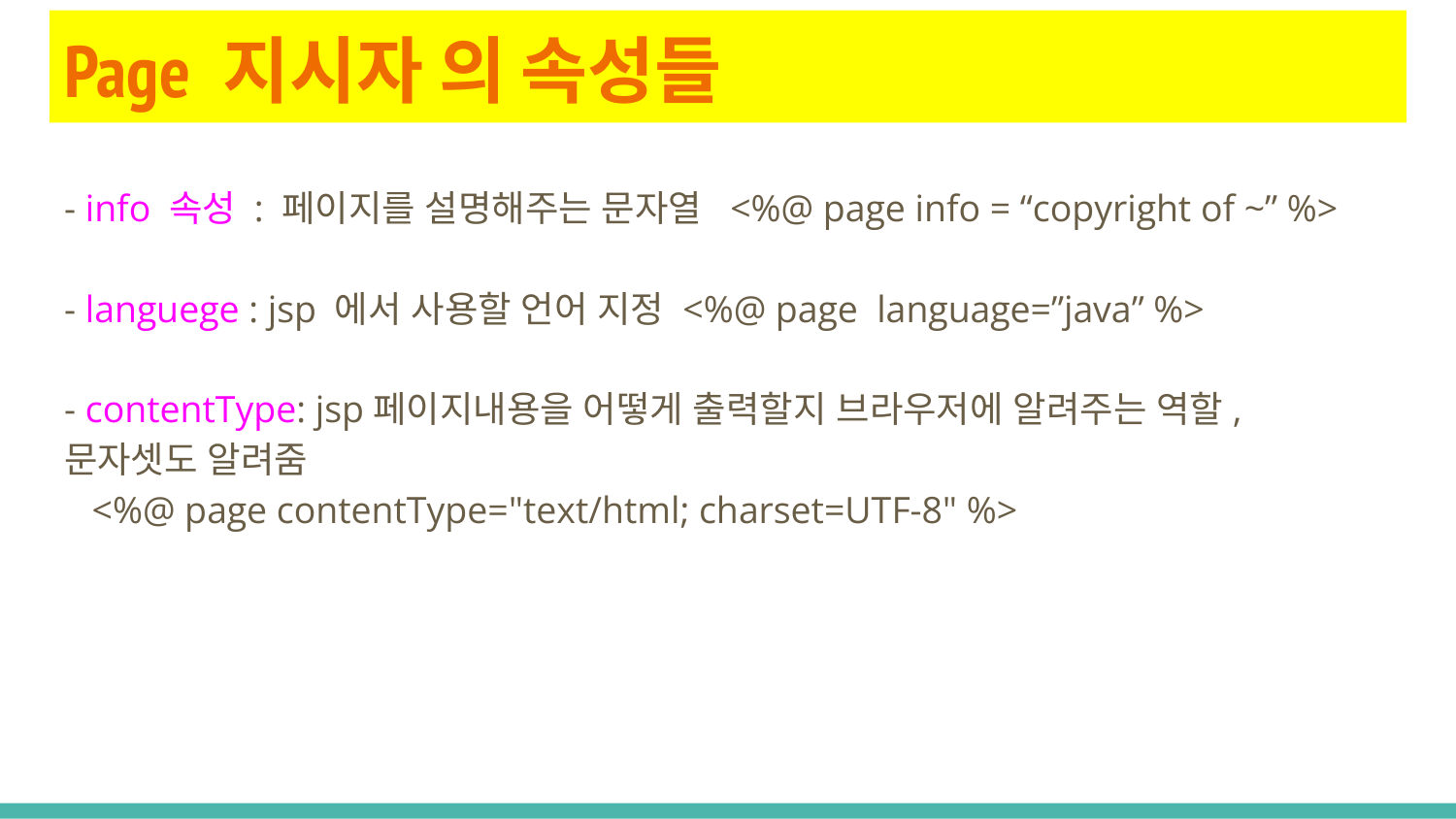

# Page 지시자 의 속성들
- info 속성 : 페이지를 설명해주는 문자열  <%@ page info = “copyright of ~” %>
- languege : jsp 에서 사용할 언어 지정 <%@ page  language=”java” %>
- contentType: jsp페이지내용을 어떻게 출력할지 브라우저에 알려주는 역할, 문자셋도 알려줌
  <%@ page contentType="text/html; charset=UTF-8" %>